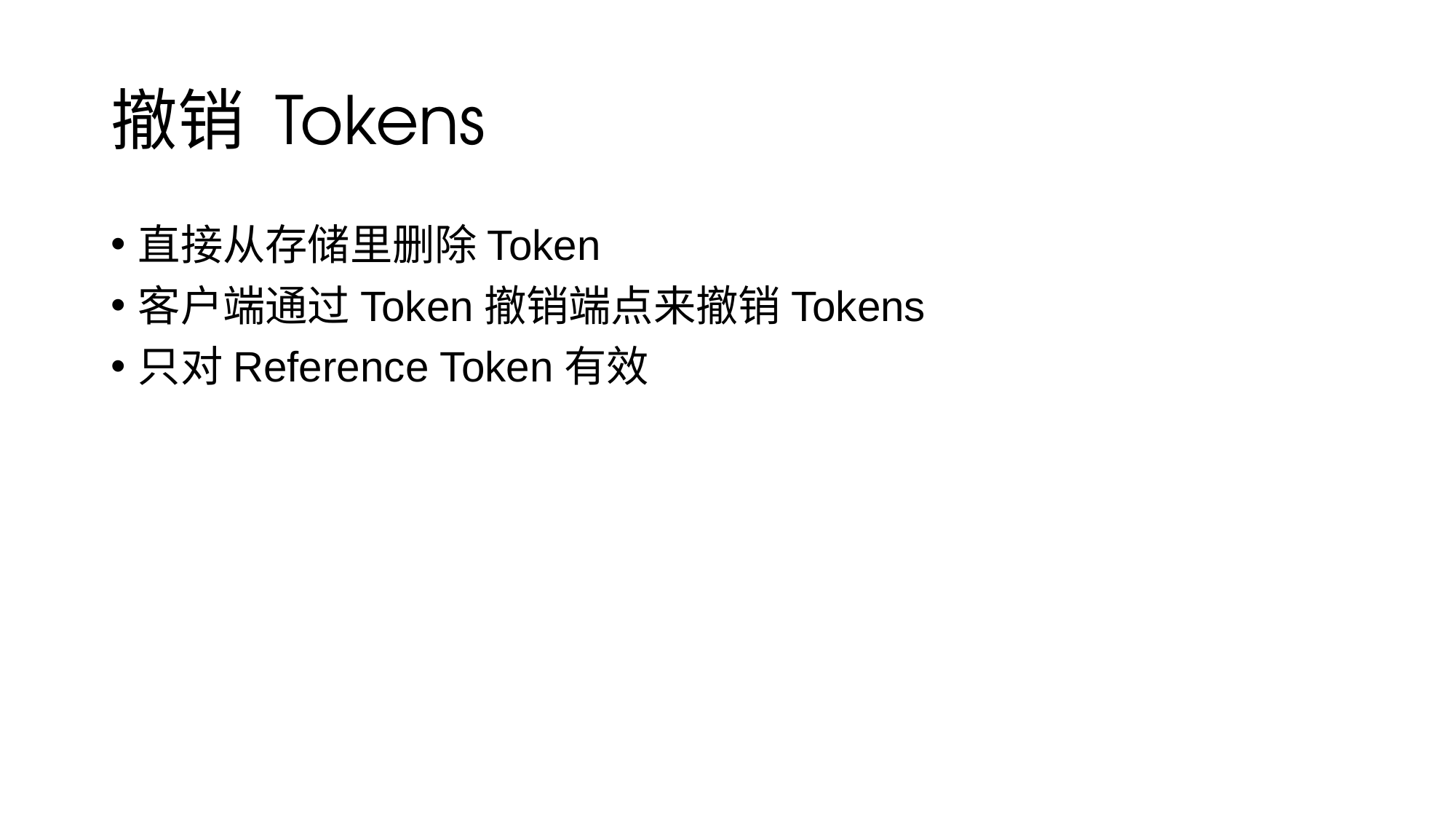

# 撤销 Tokens
直接从存储里删除Token
客户端通过Token撤销端点来撤销Tokens
只对Reference Token有效